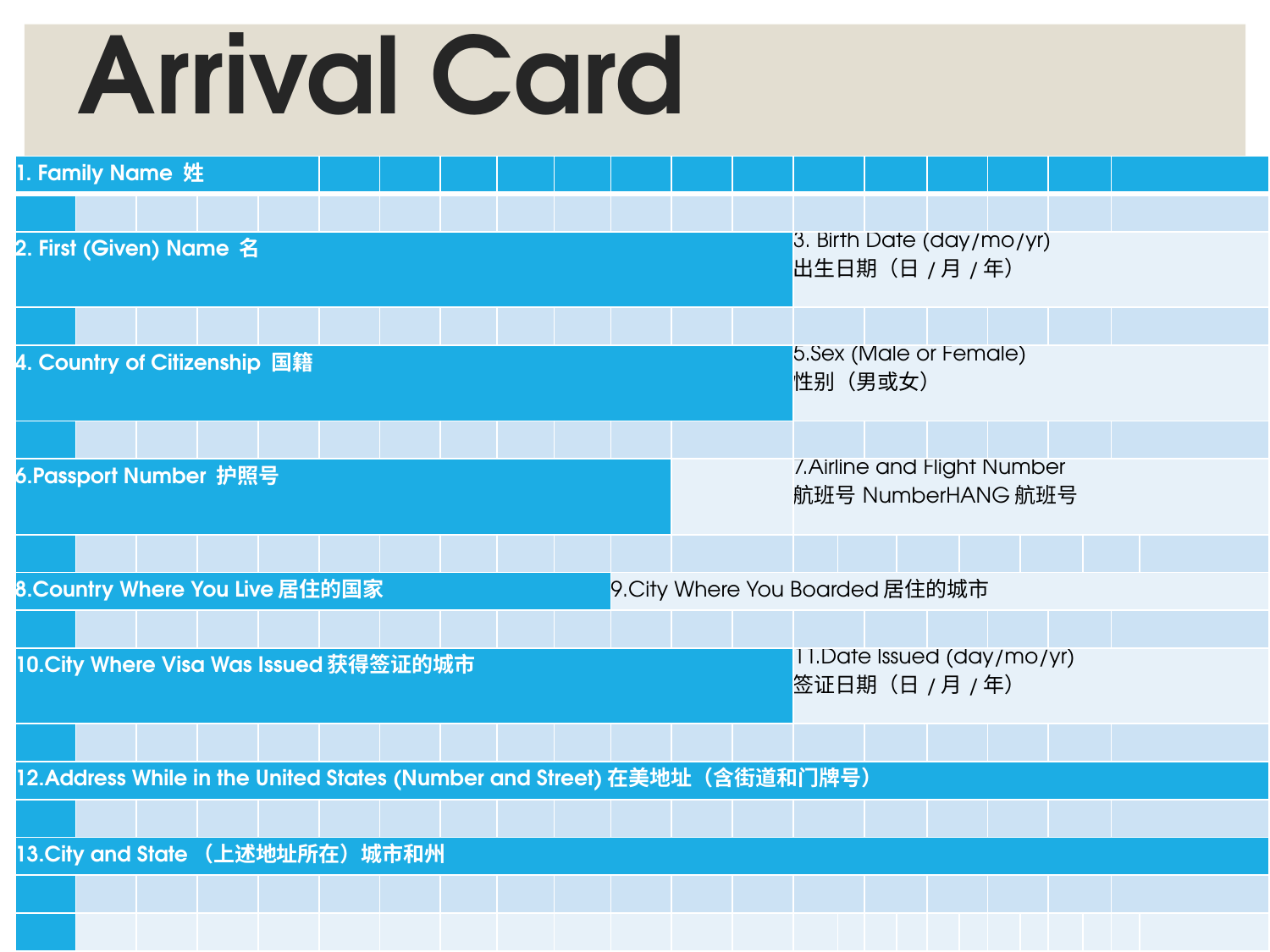

# Arrival Card
| 1. Family Name 姓 |  |  |  |  |  |  |  |  |  |  |  |  |  |  |  |  |  |  |  |  |  |  |  |  |
| --- | --- | --- | --- | --- | --- | --- | --- | --- | --- | --- | --- | --- | --- | --- | --- | --- | --- | --- | --- | --- | --- | --- | --- | --- |
|  |  |  |  |  |  |  |  |  |  |  |  |  |  |  |  |  |  |  |  |  |  |  |  |  |
| 2. First (Given) Name 名 |  |  |  |  |  |  |  |  |  |  |  |  | 3. Birth Date (day/mo/yr) 出生日期（日/月/年） |  |  |  |  |  |  |  |  |  |  |  |
|  |  |  |  |  |  |  |  |  |  |  |  |  |  |  |  |  |  |  |  |  |  |  |  |  |
| 4. Country of Citizenship 国籍 |  |  |  |  |  |  |  |  |  |  |  |  | 5.Sex (Male or Female) 性别（男或女） |  |  |  |  |  |  |  |  |  |  |  |
|  |  |  |  |  |  |  |  |  |  |  |  |  |  |  |  |  |  |  |  |  |  |  |  |  |
| 6.Passport Number 护照号 |  |  |  |  |  |  |  |  |  |  |  |  | 7.Airline and Flight Number 航班号NumberHANG航班号 |  |  |  |  |  |  |  |  |  |  |  |
|  |  |  |  |  |  |  |  |  |  |  |  |  |  |  |  |  |  |  |  |  |  |  |  |  |
| 8.Country Where You Live居住的国家 |  |  |  |  |  |  |  |  |  | 9.City Where You Boarded居住的城市 |  |  |  |  |  |  |  |  |  |  |  |  |  |  |
|  |  |  |  |  |  |  |  |  |  |  |  |  |  |  |  |  |  |  |  |  |  |  |  |  |
| 10.City Where Visa Was Issued获得签证的城市 |  |  |  |  |  |  |  |  |  |  |  |  | 11.Date Issued (day/mo/yr) 签证日期（日/月/年） |  |  |  |  |  |  |  |  |  |  |  |
|  |  |  |  |  |  |  |  |  |  |  |  |  |  |  |  |  |  |  |  |  |  |  |  |  |
| 12.Address While in the United States (Number and Street)在美地址（含街道和门牌号） |  |  |  |  |  |  |  |  |  |  |  |  |  |  |  |  |  |  |  |  |  |  |  |  |
|  |  |  |  |  |  |  |  |  |  |  |  |  |  |  |  |  |  |  |  |  |  |  |  |  |
| 13.City and State（上述地址所在）城市和州 |  |  |  |  |  |  |  |  |  |  |  |  |  |  |  |  |  |  |  |  |  |  |  |  |
|  |  |  |  |  |  |  |  |  |  |  |  |  |  |  |  |  |  |  |  |  |  |  |  |  |
|  |  |  |  |  |  |  |  |  |  |  |  |  |  |  |  |  |  |  |  |  |  |  |  |  |